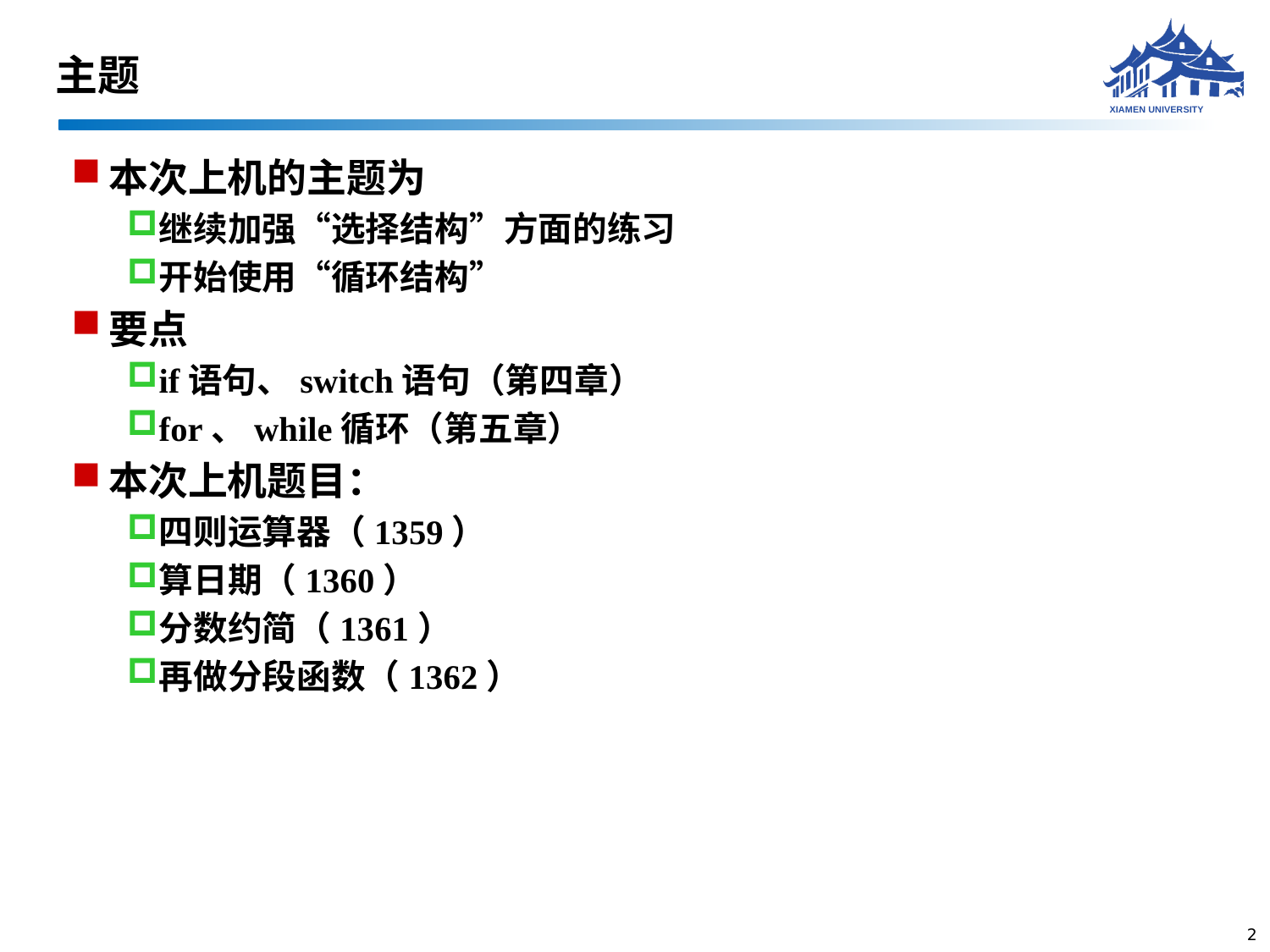

# 主题
本次上机的主题为
继续加强“选择结构”方面的练习
开始使用“循环结构”
要点
if语句、switch语句（第四章）
for、while循环（第五章）
本次上机题目：
四则运算器（1359）
算日期（1360）
分数约简（1361）
再做分段函数（1362）

2